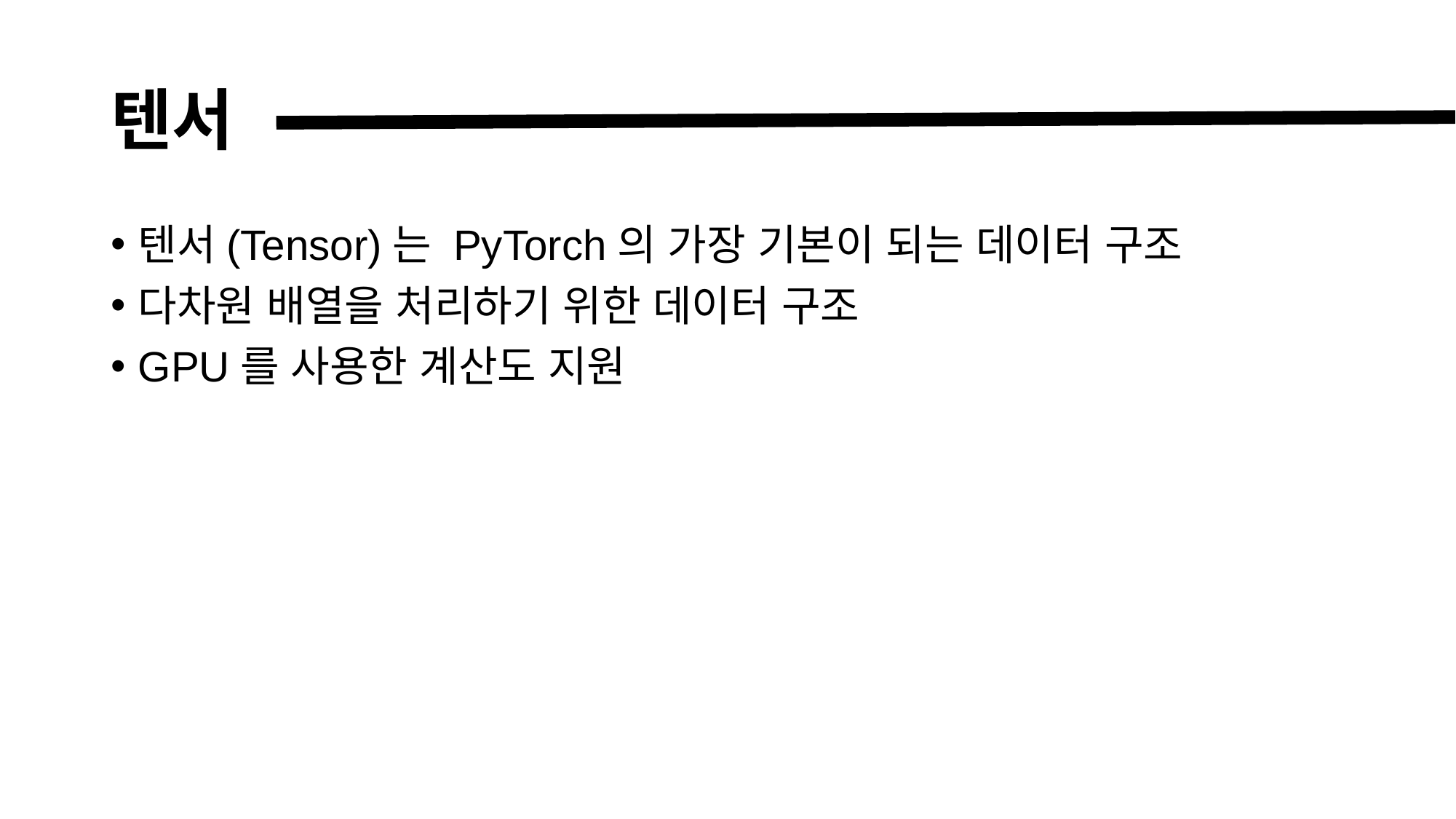

# 텐서
텐서(Tensor)는 PyTorch의 가장 기본이 되는 데이터 구조
다차원 배열을 처리하기 위한 데이터 구조
GPU를 사용한 계산도 지원